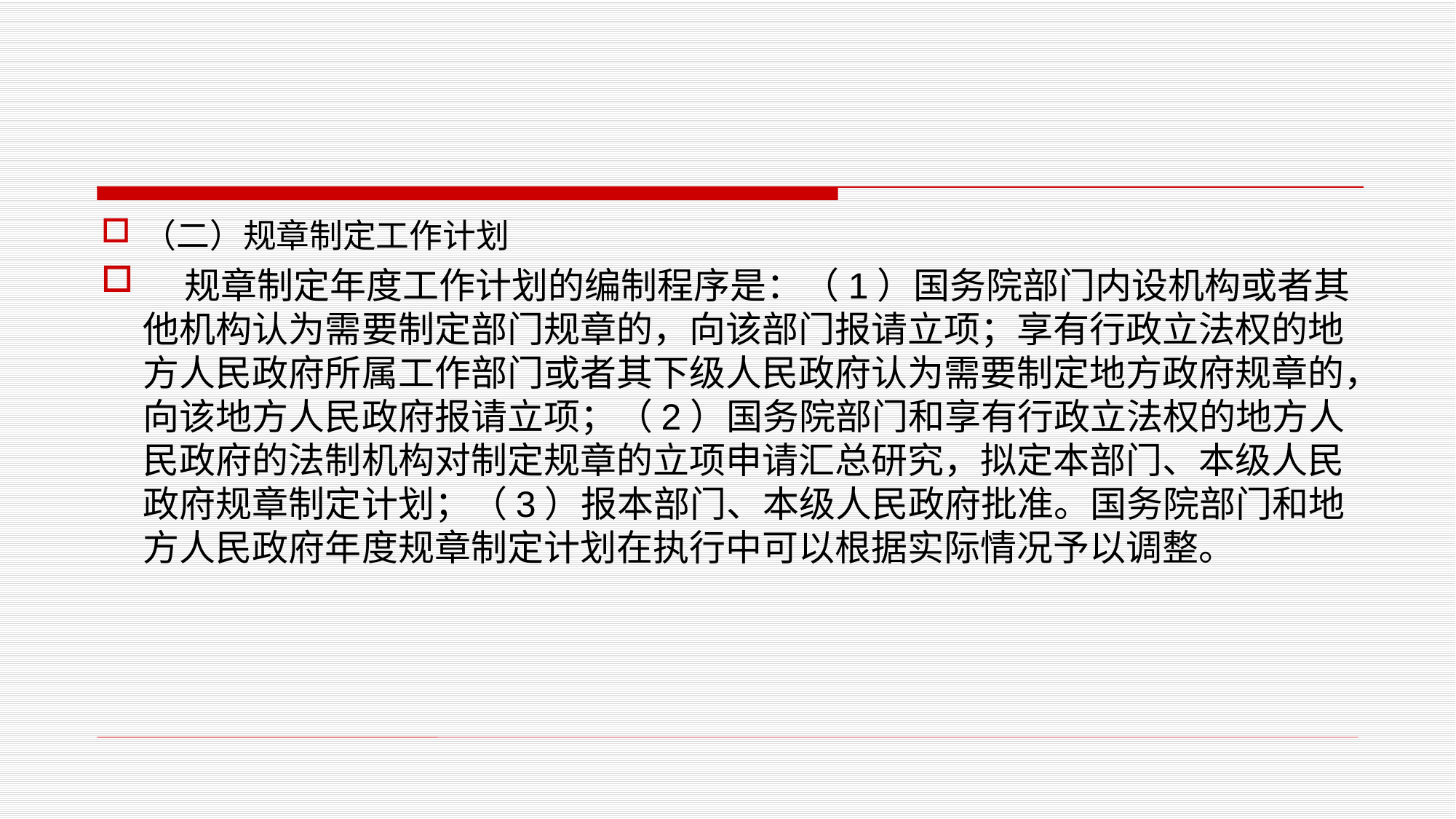

#
（二）规章制定工作计划
    规章制定年度工作计划的编制程序是：（1）国务院部门内设机构或者其他机构认为需要制定部门规章的，向该部门报请立项；享有行政立法权的地方人民政府所属工作部门或者其下级人民政府认为需要制定地方政府规章的，向该地方人民政府报请立项；（2）国务院部门和享有行政立法权的地方人民政府的法制机构对制定规章的立项申请汇总研究，拟定本部门、本级人民政府规章制定计划；（3）报本部门、本级人民政府批准。国务院部门和地方人民政府年度规章制定计划在执行中可以根据实际情况予以调整。